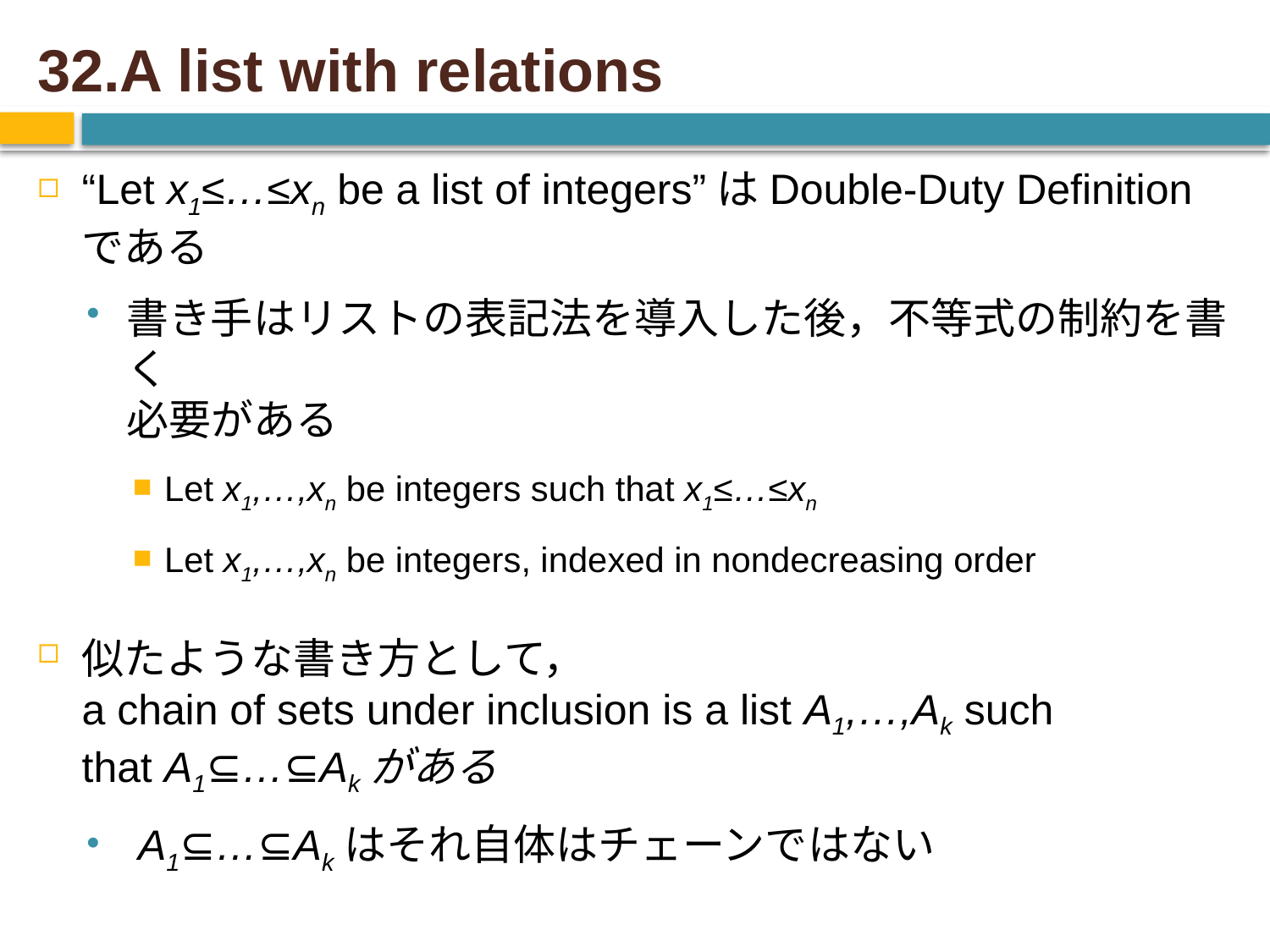

# 32.A list with relations
“Let x1≤…≤xn be a list of integers”はDouble-Duty Definitionである
書き手はリストの表記法を導入した後，不等式の制約を書く
必要がある
Let x1,…,xn be integers such that x1≤…≤xn
Let x1,…,xn be integers, indexed in nondecreasing order
似たような書き方として，
a chain of sets under inclusion is a list A1,…,Ak such that A1⊆…⊆Akがある
 A1⊆…⊆Akはそれ自体はチェーンではない